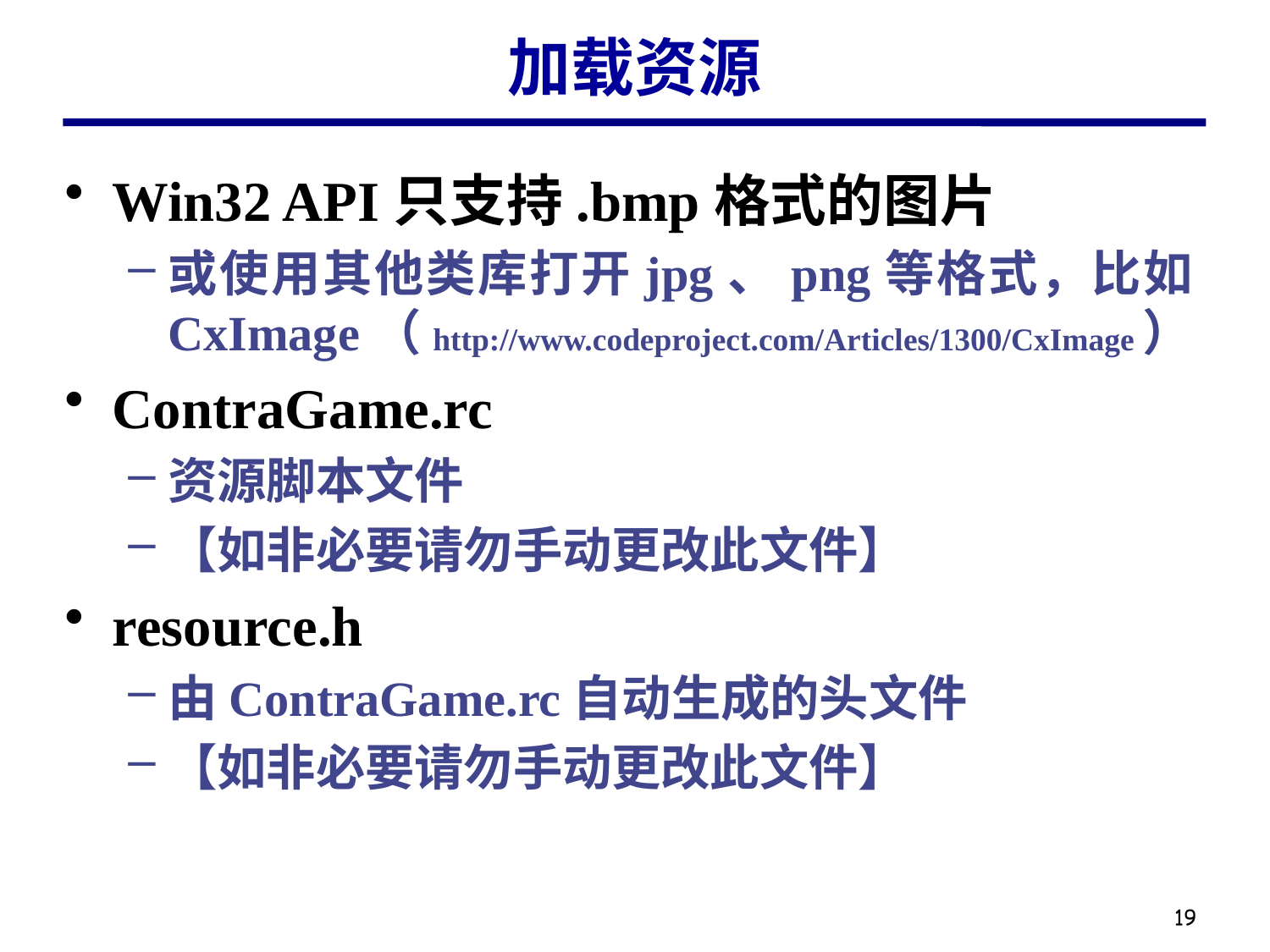

# 加载资源
Win32 API只支持.bmp格式的图片
或使用其他类库打开jpg、png等格式，比如CxImage（http://www.codeproject.com/Articles/1300/CxImage）
ContraGame.rc
资源脚本文件
【如非必要请勿手动更改此文件】
resource.h
由ContraGame.rc自动生成的头文件
【如非必要请勿手动更改此文件】